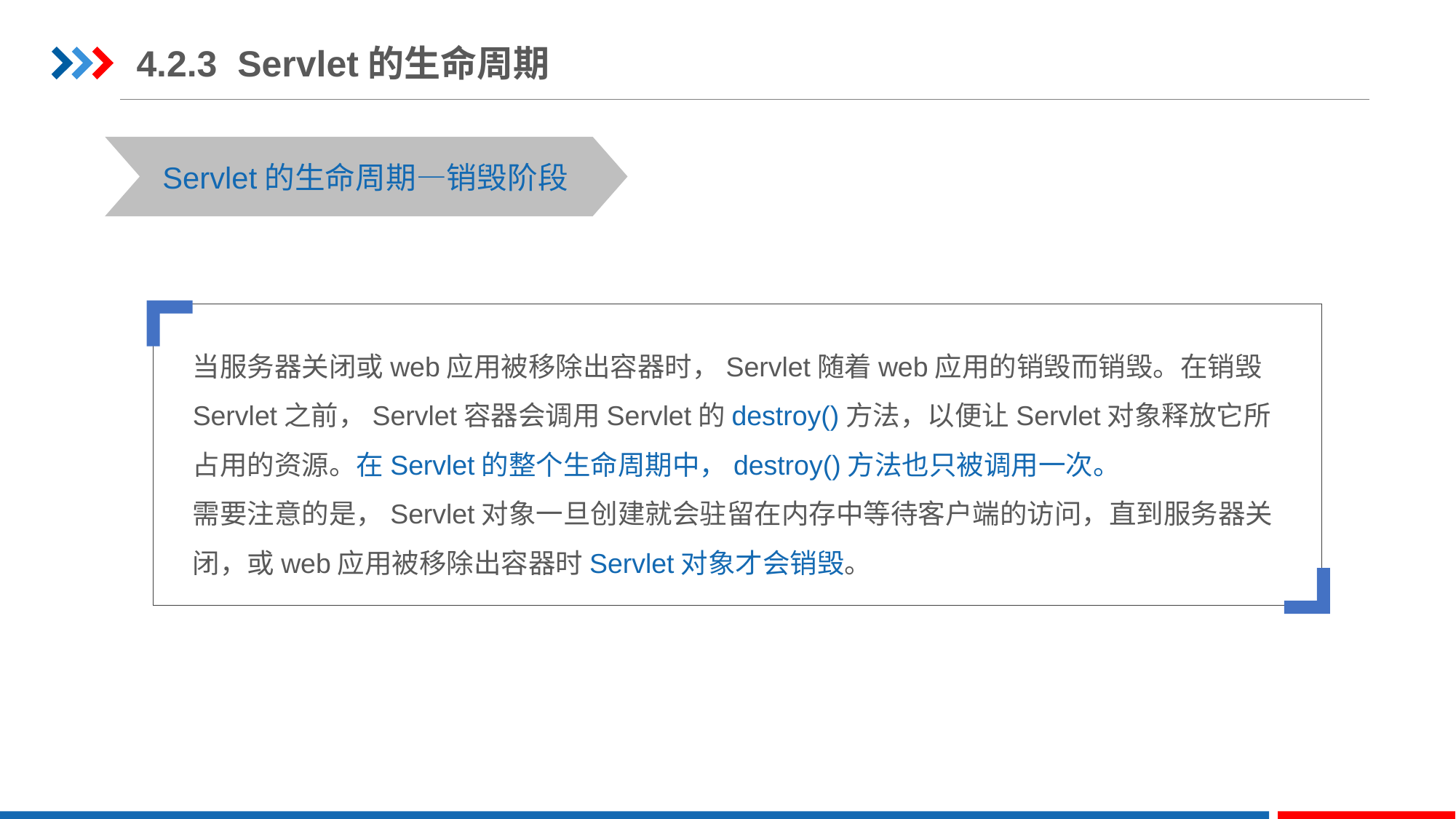

4.2.3  Servlet的生命周期

Servlet的生命周期—销毁阶段

当服务器关闭或web应用被移除出容器时，Servlet随着web应用的销毁而销毁。在销毁Servlet之前，Servlet容器会调用Servlet的destroy()方法，以便让Servlet对象释放它所占用的资源。在Servlet的整个生命周期中，destroy()方法也只被调用一次。
需要注意的是，Servlet对象一旦创建就会驻留在内存中等待客户端的访问，直到服务器关闭，或web应用被移除出容器时Servlet对象才会销毁。